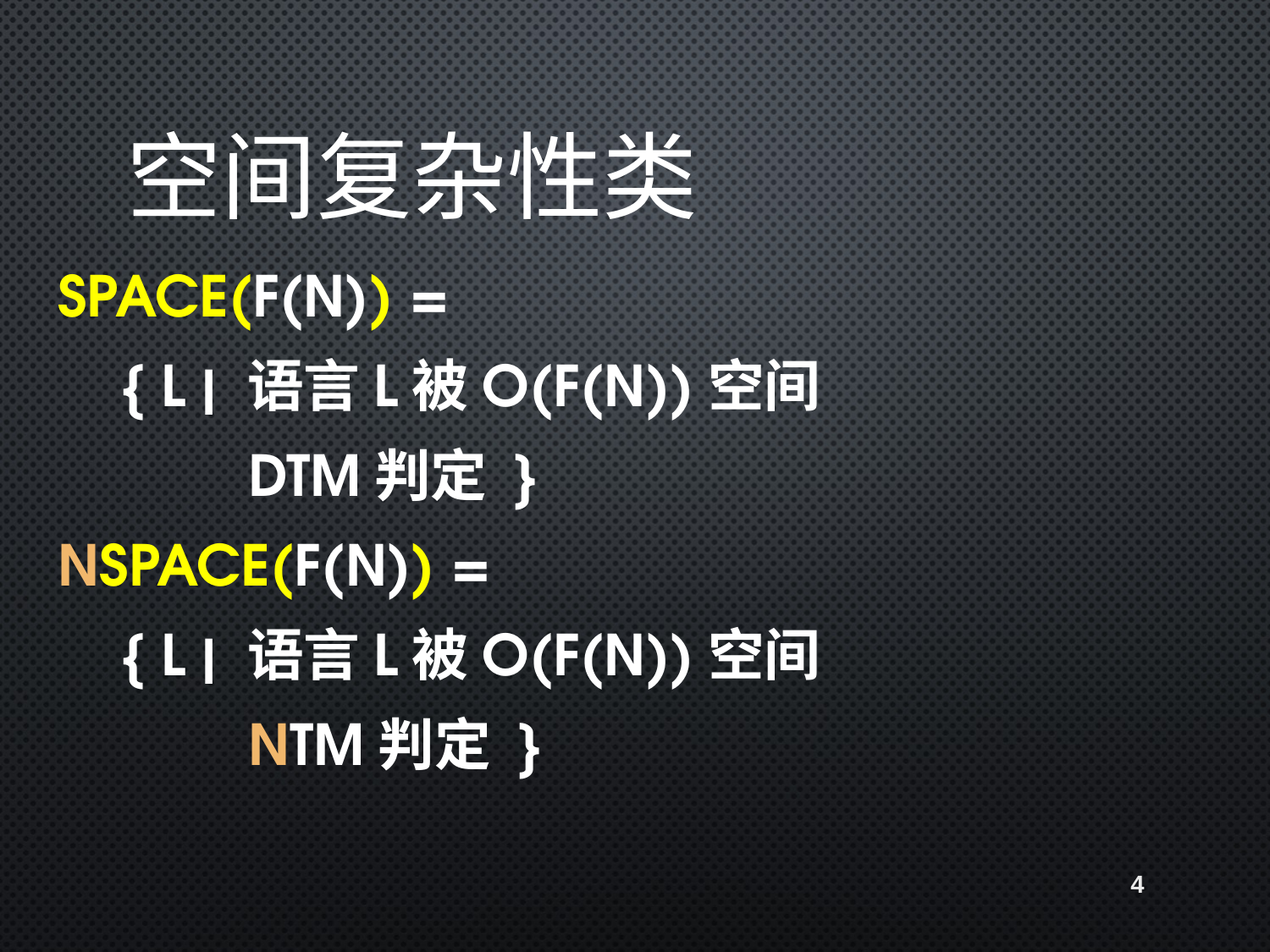

# 空间复杂性类
SPACE(f(n)) =
    { L | 语言L被O(f(n))空间
            DTM判定 }
NSPACE(f(n)) =
    { L | 语言L被O(f(n))空间
            NTM判定 }
4